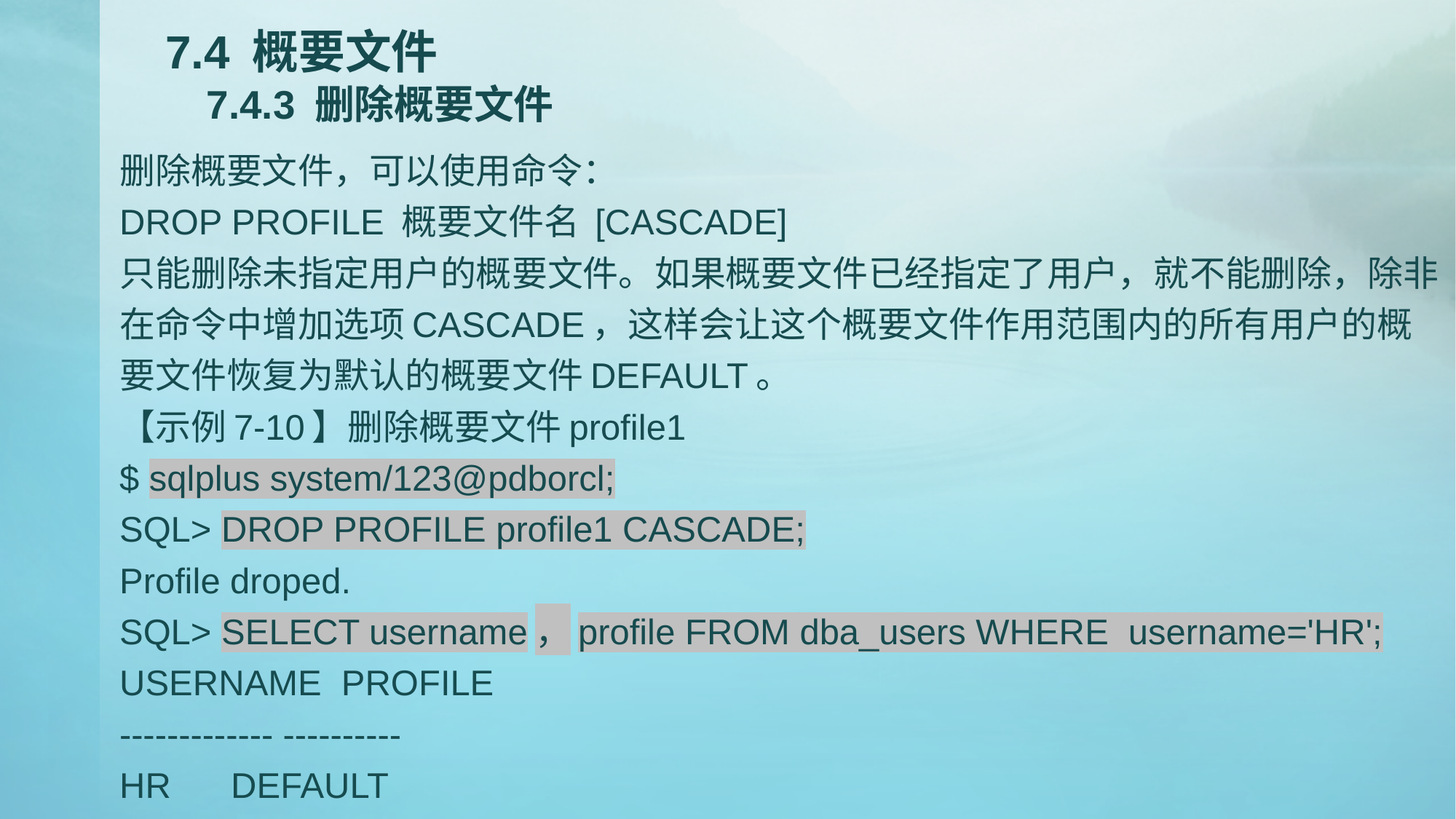

# 7.4 概要文件 7.4.3 删除概要文件
删除概要文件，可以使用命令：
DROP PROFILE 概要文件名 [CASCADE]
只能删除未指定用户的概要文件。如果概要文件已经指定了用户，就不能删除，除非在命令中增加选项CASCADE，这样会让这个概要文件作用范围内的所有用户的概要文件恢复为默认的概要文件DEFAULT。
【示例7-10】删除概要文件profile1
$ sqlplus system/123@pdborcl;
SQL> DROP PROFILE profile1 CASCADE;
Profile droped.
SQL> SELECT username，profile FROM dba_users WHERE  username='HR';
USERNAME  PROFILE
------------- ----------
HR		  DEFAULT